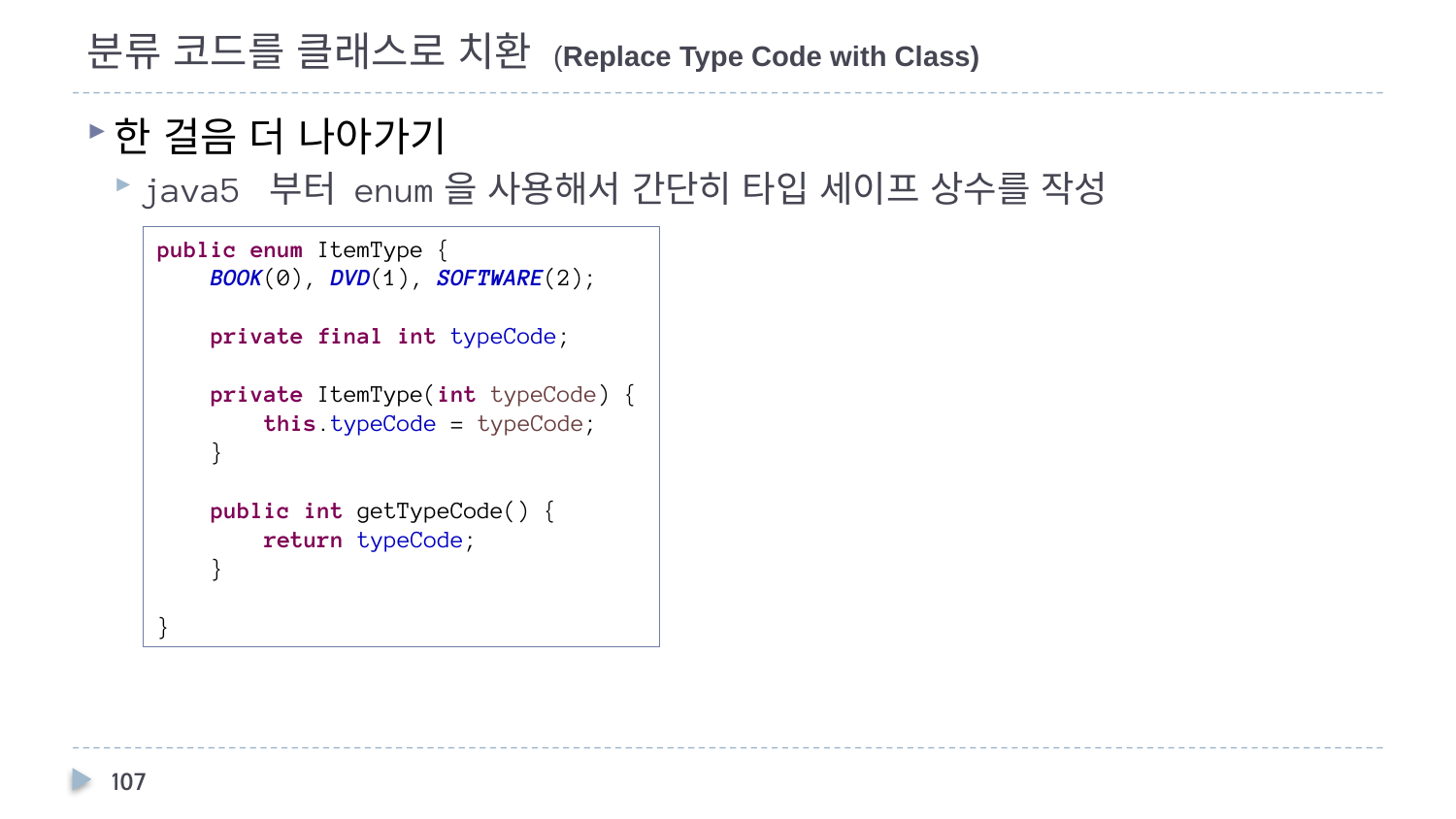

# 분류 코드를 클래스로 치환 (Replace Type Code with Class)
한 걸음 더 나아가기
java5 부터 enum을 사용해서 간단히 타입 세이프 상수를 작성
public enum ItemType {
    BOOK(0), DVD(1), SOFTWARE(2);

    private final int typeCode;

    private ItemType(int typeCode) {
        this.typeCode = typeCode;
    }

    public int getTypeCode() {
        return typeCode;
    }

}
107